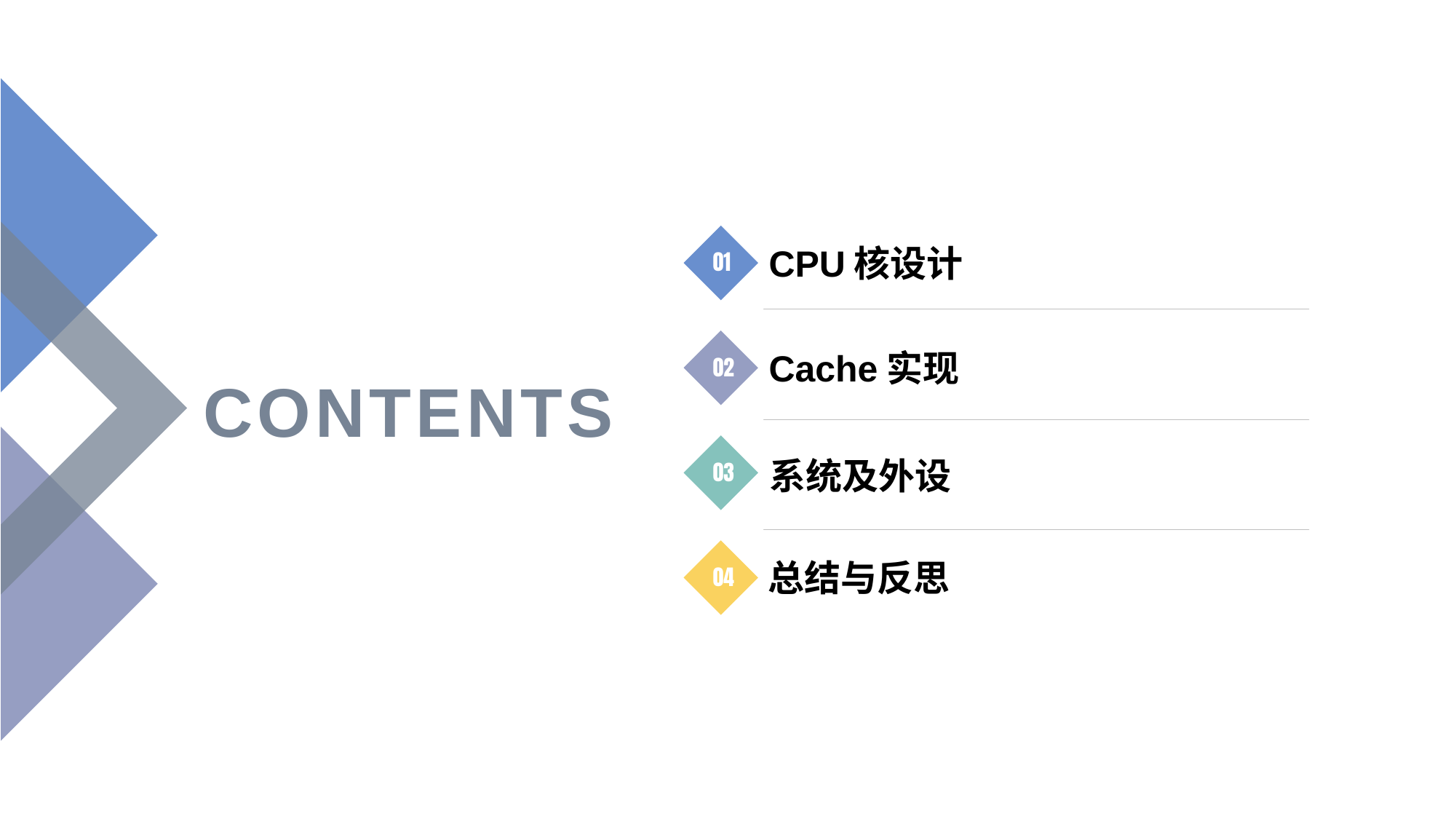

01
CPU核设计
02
Cache实现
CONTENTS
03
系统及外设
04
总结与反思